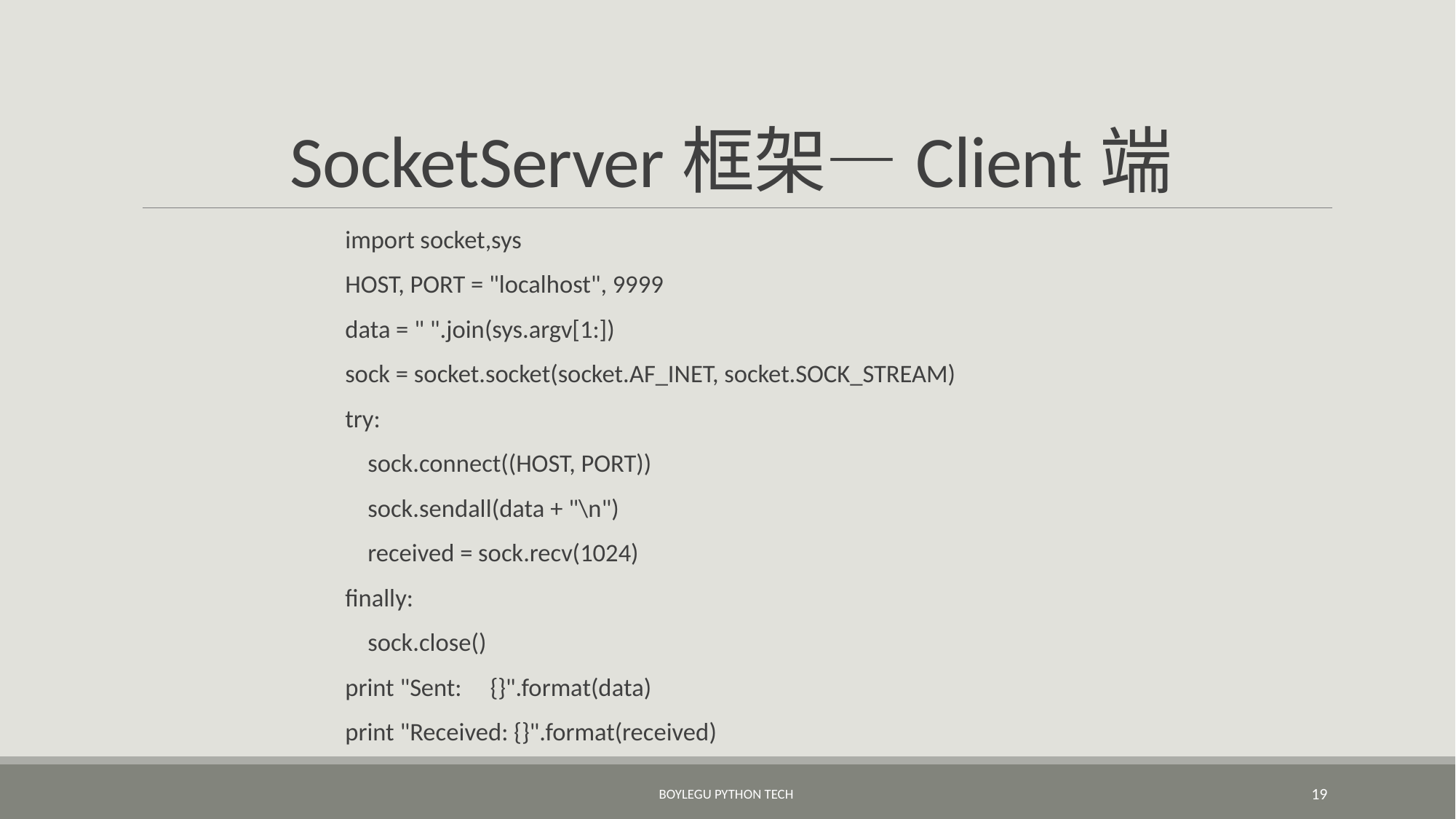

# SocketServer框架—Client端
import socket,sys
HOST, PORT = "localhost", 9999
data = " ".join(sys.argv[1:])
sock = socket.socket(socket.AF_INET, socket.SOCK_STREAM)
try:
    sock.connect((HOST, PORT))
    sock.sendall(data + "\n")
    received = sock.recv(1024)
finally:
    sock.close()
print "Sent:     {}".format(data)
print "Received: {}".format(received)
BoyleGu Python Tech
19